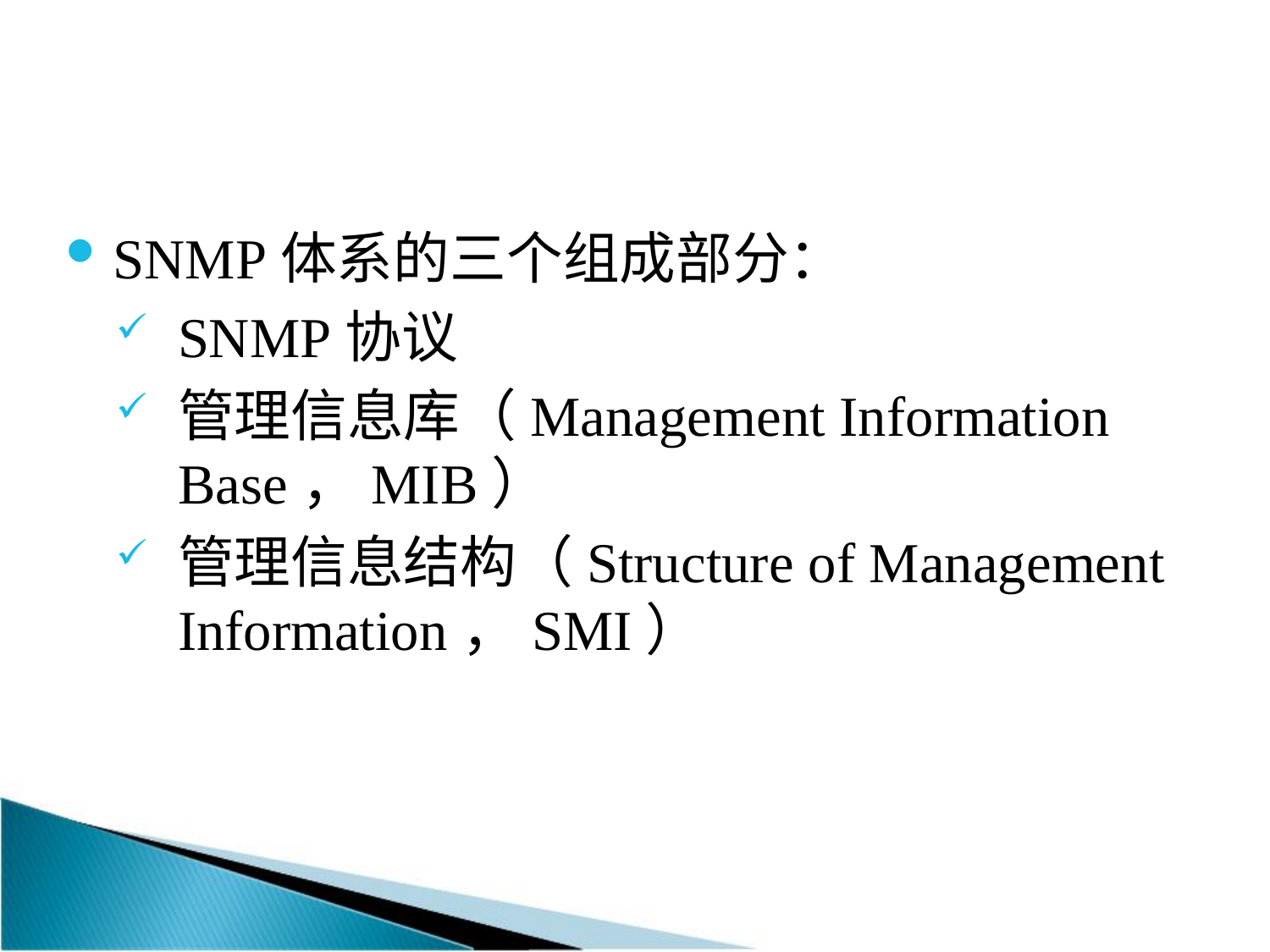

#
SNMP体系的三个组成部分：
SNMP协议
管理信息库（Management Information Base，MIB）
管理信息结构（Structure of Management Information，SMI）